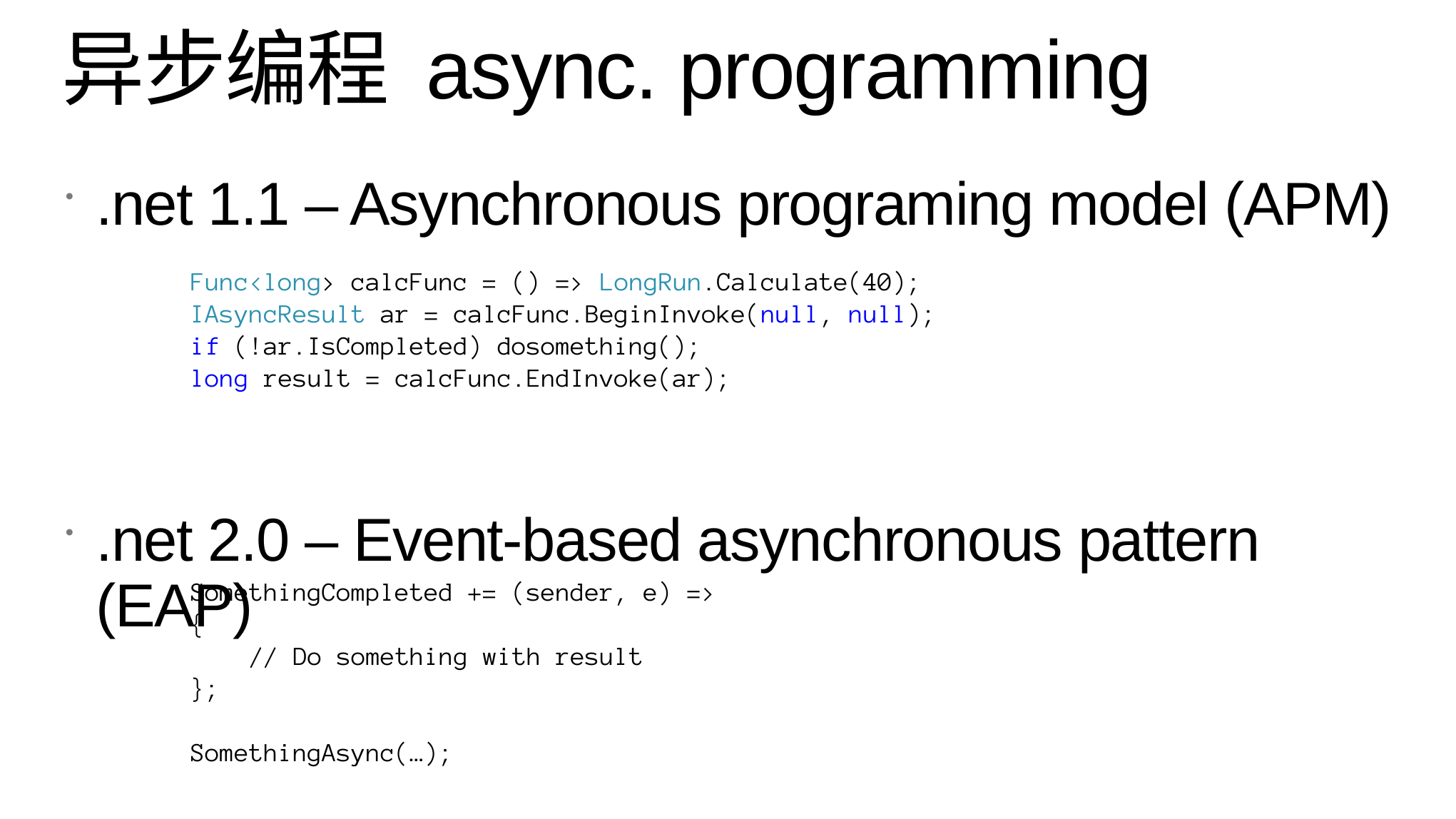

# 异步编程 async. programming
.net 1.1 – Asynchronous programing model (APM)

.net 2.0 – Event-based asynchronous pattern (EAP)

Func<long> calcFunc = () => LongRun.Calculate(40);
IAsyncResult ar = calcFunc.BeginInvoke(null, null);
if (!ar.IsCompleted) dosomething();
long result = calcFunc.EndInvoke(ar);
SomethingCompleted += (sender, e) =>
{
    // Do something with result
};

SomethingAsync(…);